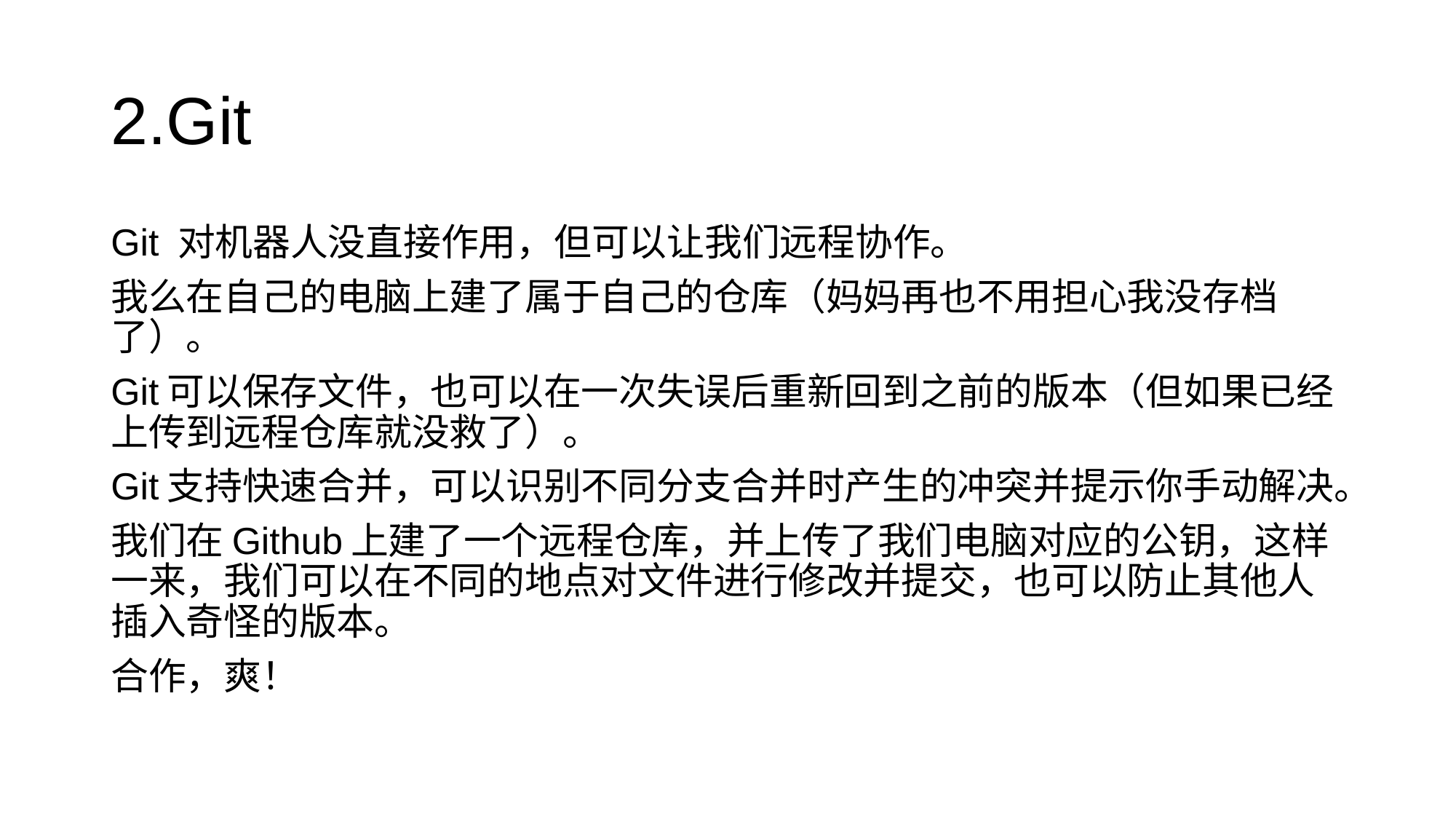

# 2.Git
Git 对机器人没直接作用，但可以让我们远程协作。
我么在自己的电脑上建了属于自己的仓库（妈妈再也不用担心我没存档了）。
Git可以保存文件，也可以在一次失误后重新回到之前的版本（但如果已经上传到远程仓库就没救了）。
Git支持快速合并，可以识别不同分支合并时产生的冲突并提示你手动解决。
我们在Github上建了一个远程仓库，并上传了我们电脑对应的公钥，这样一来，我们可以在不同的地点对文件进行修改并提交，也可以防止其他人插入奇怪的版本。
合作，爽！